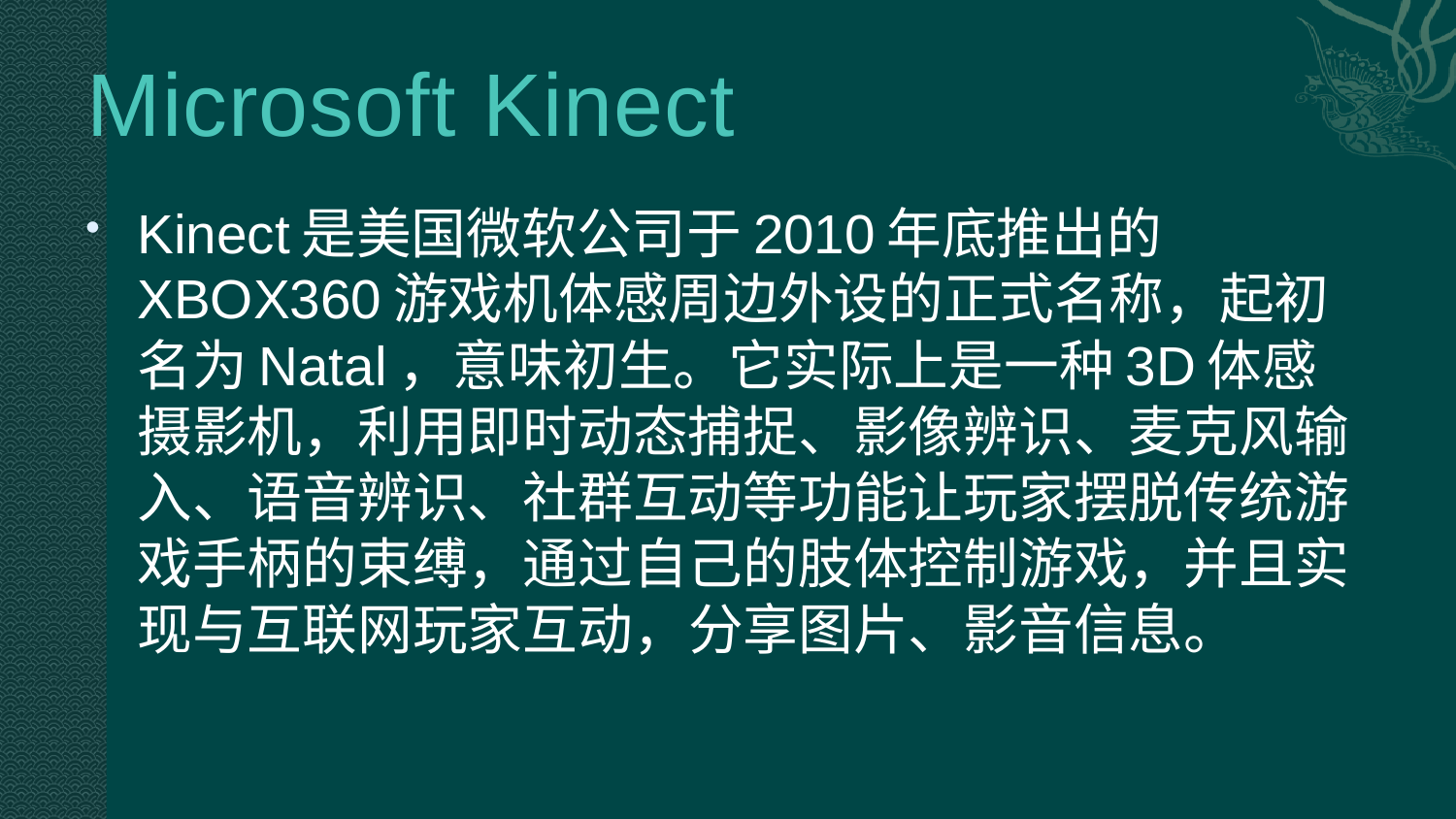

# Microsoft Kinect
Kinect是美国微软公司于2010年底推出的XBOX360游戏机体感周边外设的正式名称，起初名为Natal，意味初生。它实际上是一种3D体感摄影机，利用即时动态捕捉、影像辨识、麦克风输入、语音辨识、社群互动等功能让玩家摆脱传统游戏手柄的束缚，通过自己的肢体控制游戏，并且实现与互联网玩家互动，分享图片、影音信息。